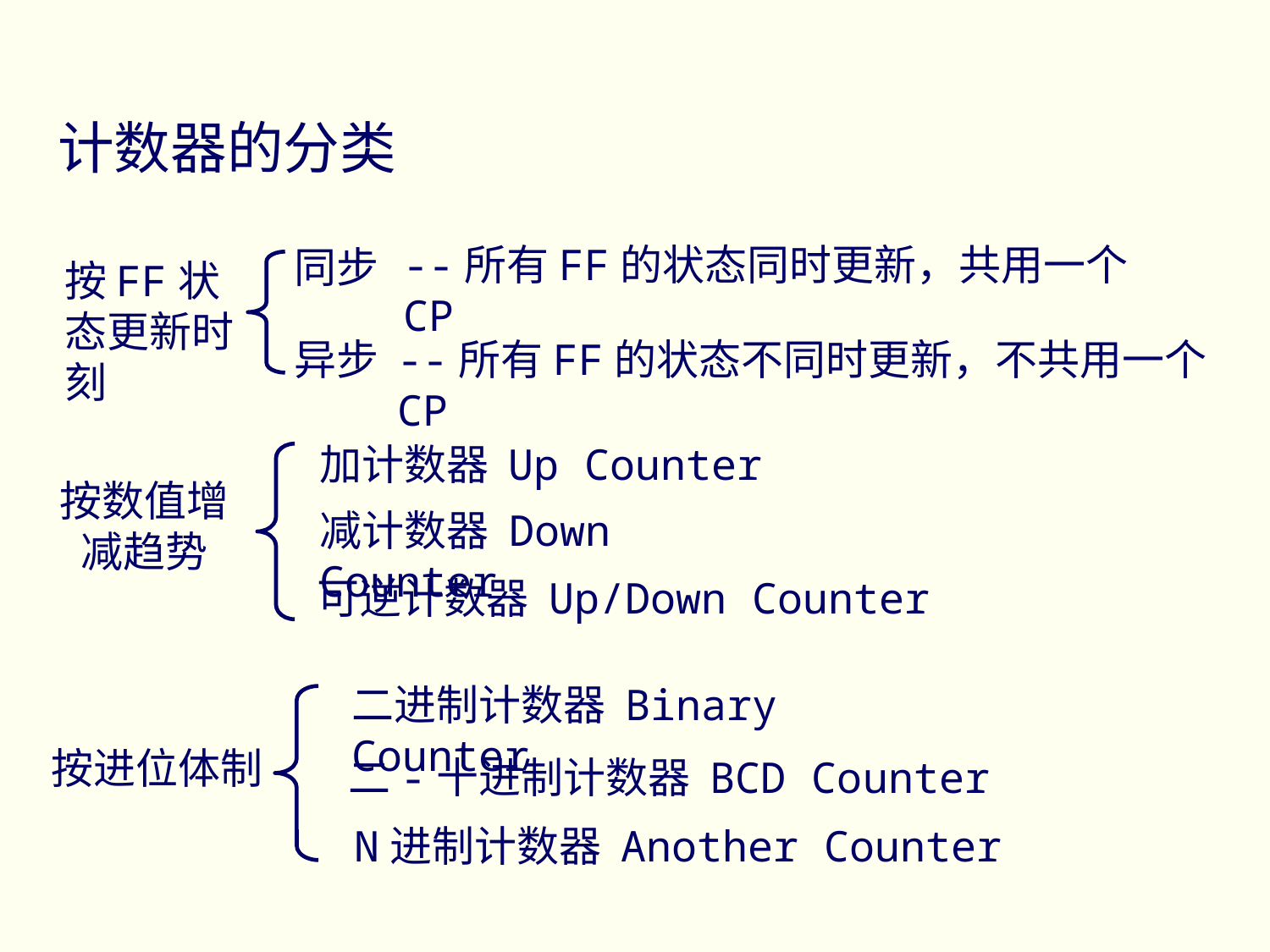

计数器的分类
--所有FF的状态同时更新，共用一个CP
同步
按FF状态更新时刻

异步
--所有FF的状态不同时更新，不共用一个CP
加计数器 Up Counter

按数值增减趋势
减计数器 Down Counter
可逆计数器 Up/Down Counter
二进制计数器 Binary Counter

按进位体制
二-十进制计数器 BCD Counter
N进制计数器 Another Counter